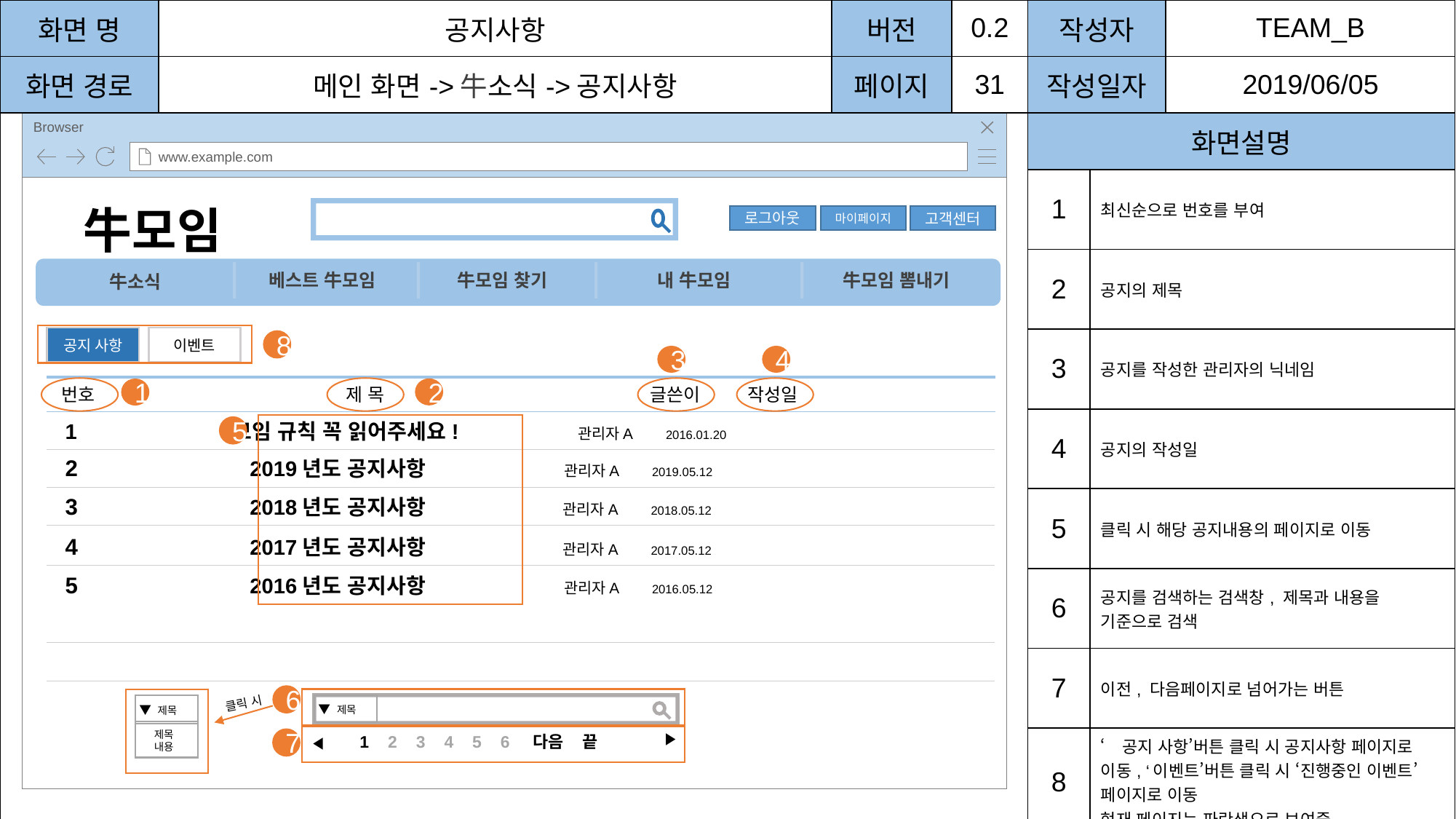

| 화면 명 | 공지사항 | 버전 | 0.2 | 작성자 |  | TEAM\_B |
| --- | --- | --- | --- | --- | --- | --- |
| 화면 경로 | 메인 화면->牛소식->공지사항 | 페이지 | 31 | 작성일자 |  | 2019/06/05 |
|  |  |  |  | 화면설명 |  |  |
|  |  |  |  | 1 | 최신순으로 번호를 부여 |  |
|  |  |  |  | 2 | 공지의 제목 |  |
|  |  |  |  | 3 | 공지를 작성한 관리자의 닉네임 |  |
|  |  |  |  | 4 | 공지의 작성일 |  |
|  |  |  |  | 5 | 클릭 시 해당 공지내용의 페이지로 이동 |  |
|  |  |  |  | 6 | 공지를 검색하는 검색창, 제목과 내용을 기준으로 검색 |  |
|  |  |  |  | 7 | 이전, 다음페이지로 넘어가는 버튼 |  |
|  |  |  |  | 8 | ‘공지 사항’버튼 클릭 시 공지사항 페이지로 이동, ‘이벤트’버튼 클릭 시 ‘진행중인 이벤트’페이지로 이동 현재 페이지는 파란색으로 보여줌 |  |
Browser

www.example.com

牛모임

로그아웃
마이페이지
고객센터

베스트 牛모임
牛모임 찾기
내 牛모임
牛모임 뽐내기
牛소식

메인
공지 사항
이벤트
8
3
4

번호
제 목
글쓴이
작성일

2
1
  1                         모임 규칙 꼭 읽어주세요!                   관리자A        2016.01.20

5
  2                           2019년도 공지사항                       관리자A        2019.05.12
  3                           2018년도 공지사항                         관리자A        2018.05.12
  4                           2017년도 공지사항                         관리자A        2017.05.12
  5                           2016년도 공지사항                       관리자A        2016.05.12
6
클릭 시

▼ 제목
▼ 제목

제목
내용

▶

1    2    3    4    5    6    다음    끝
◀
7